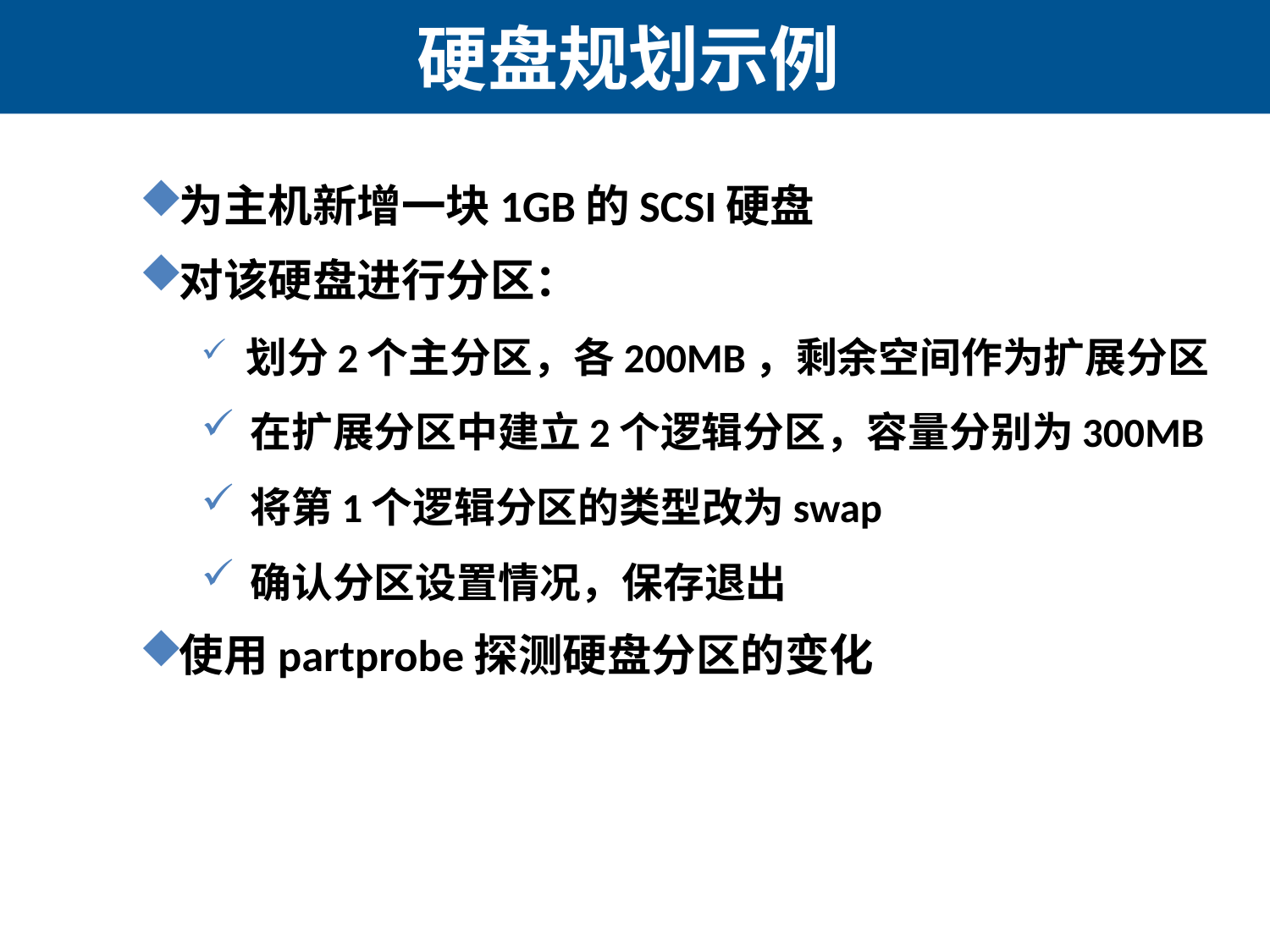

# 硬盘规划示例
为主机新增一块1GB的SCSI硬盘
对该硬盘进行分区：
 划分2个主分区，各200MB，剩余空间作为扩展分区
 在扩展分区中建立2个逻辑分区，容量分别为300MB
 将第1个逻辑分区的类型改为swap
 确认分区设置情况，保存退出
使用partprobe探测硬盘分区的变化